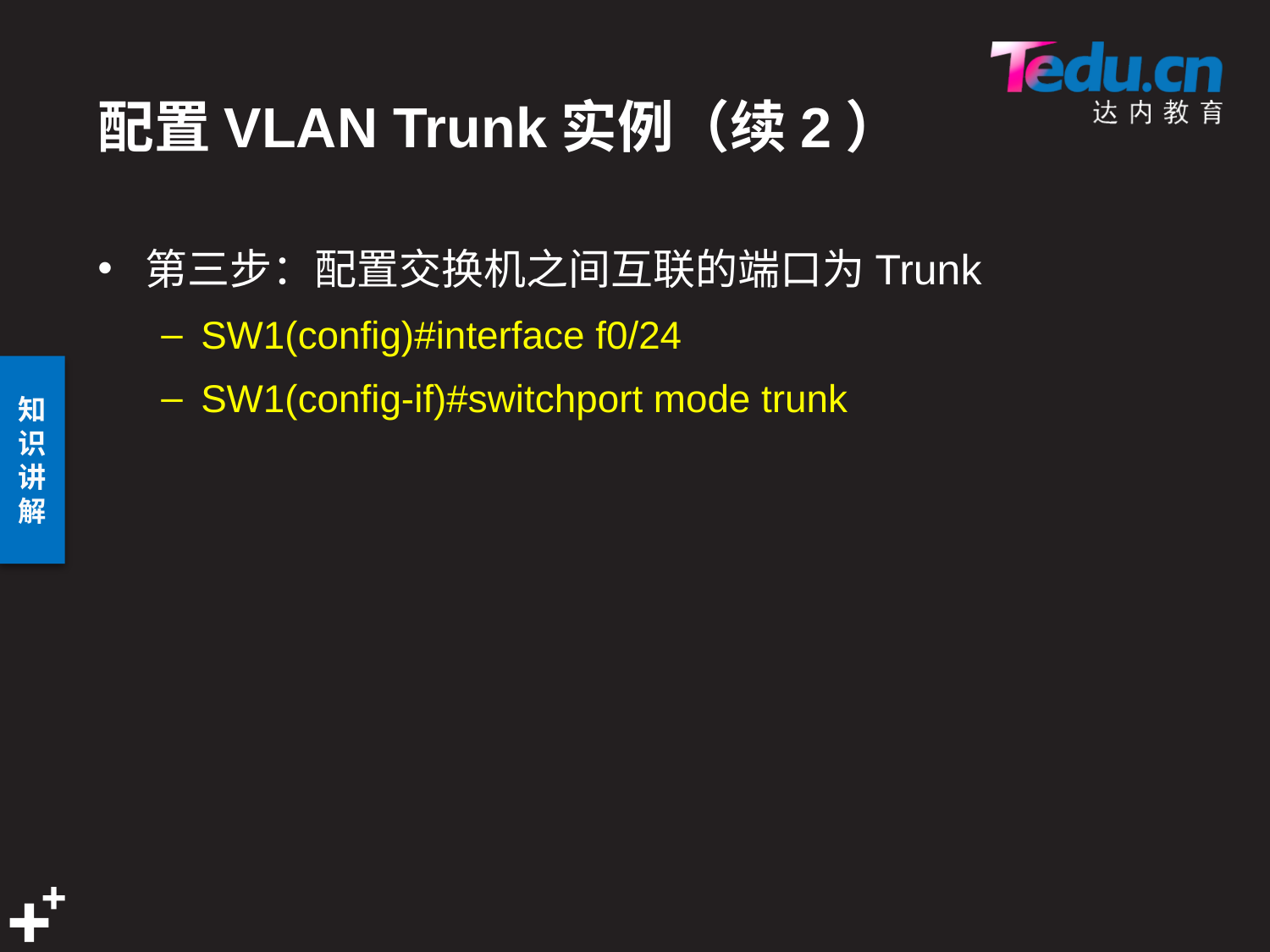

# 配置VLAN Trunk实例（续2）
第三步：配置交换机之间互联的端口为Trunk
SW1(config)#interface f0/24
SW1(config-if)#switchport mode trunk